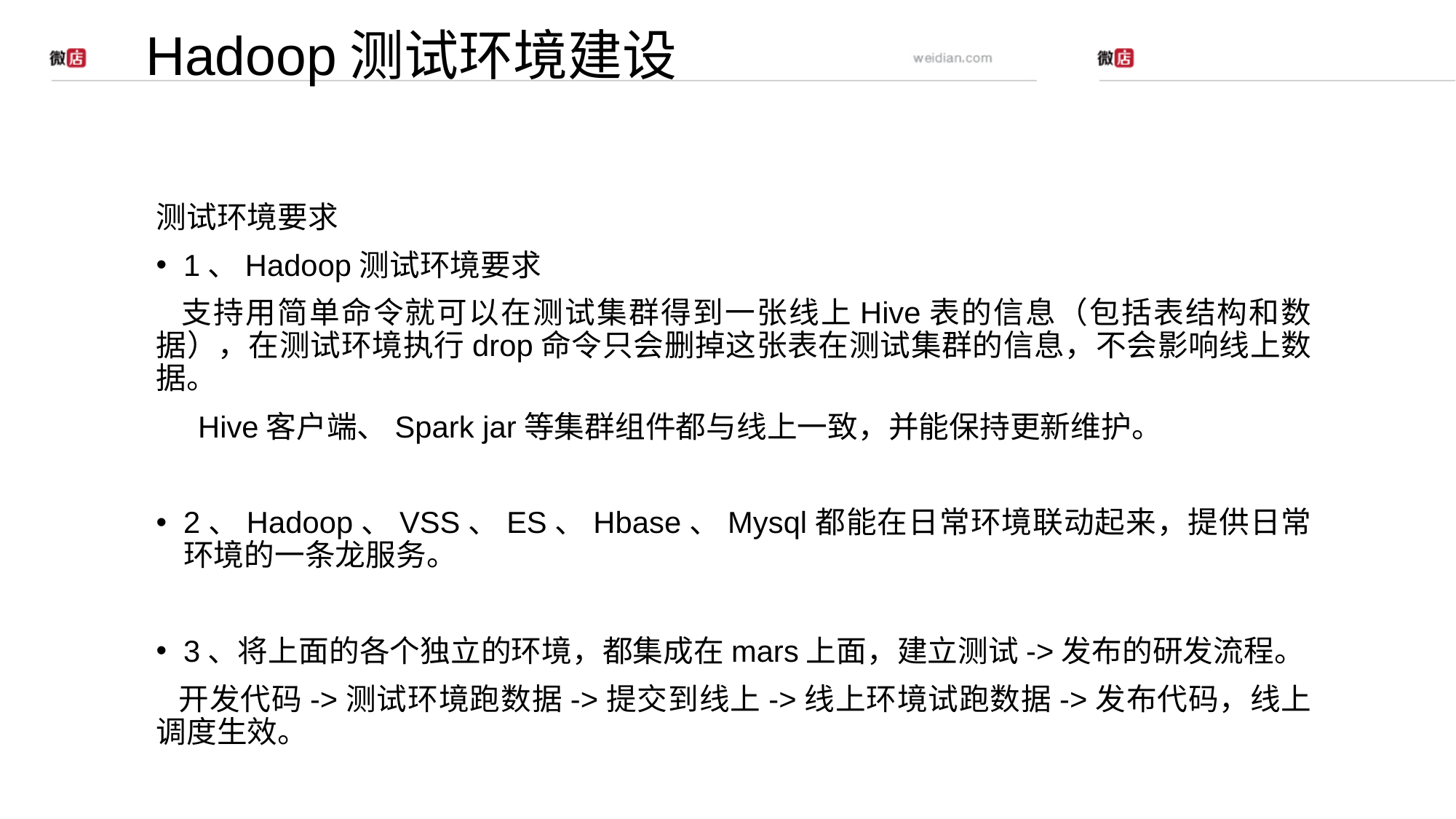

Hadoop测试环境建设

测试环境要求
1、Hadoop测试环境要求
  支持用简单命令就可以在测试集群得到一张线上Hive表的信息（包括表结构和数据），在测试环境执行drop命令只会删掉这张表在测试集群的信息，不会影响线上数据。
     Hive客户端、Spark jar等集群组件都与线上一致，并能保持更新维护。

2、Hadoop、VSS、ES、Hbase、Mysql都能在日常环境联动起来，提供日常环境的一条龙服务。

3、将上面的各个独立的环境，都集成在mars上面，建立测试->发布的研发流程。
  开发代码->测试环境跑数据->提交到线上->线上环境试跑数据->发布代码，线上调度生效。